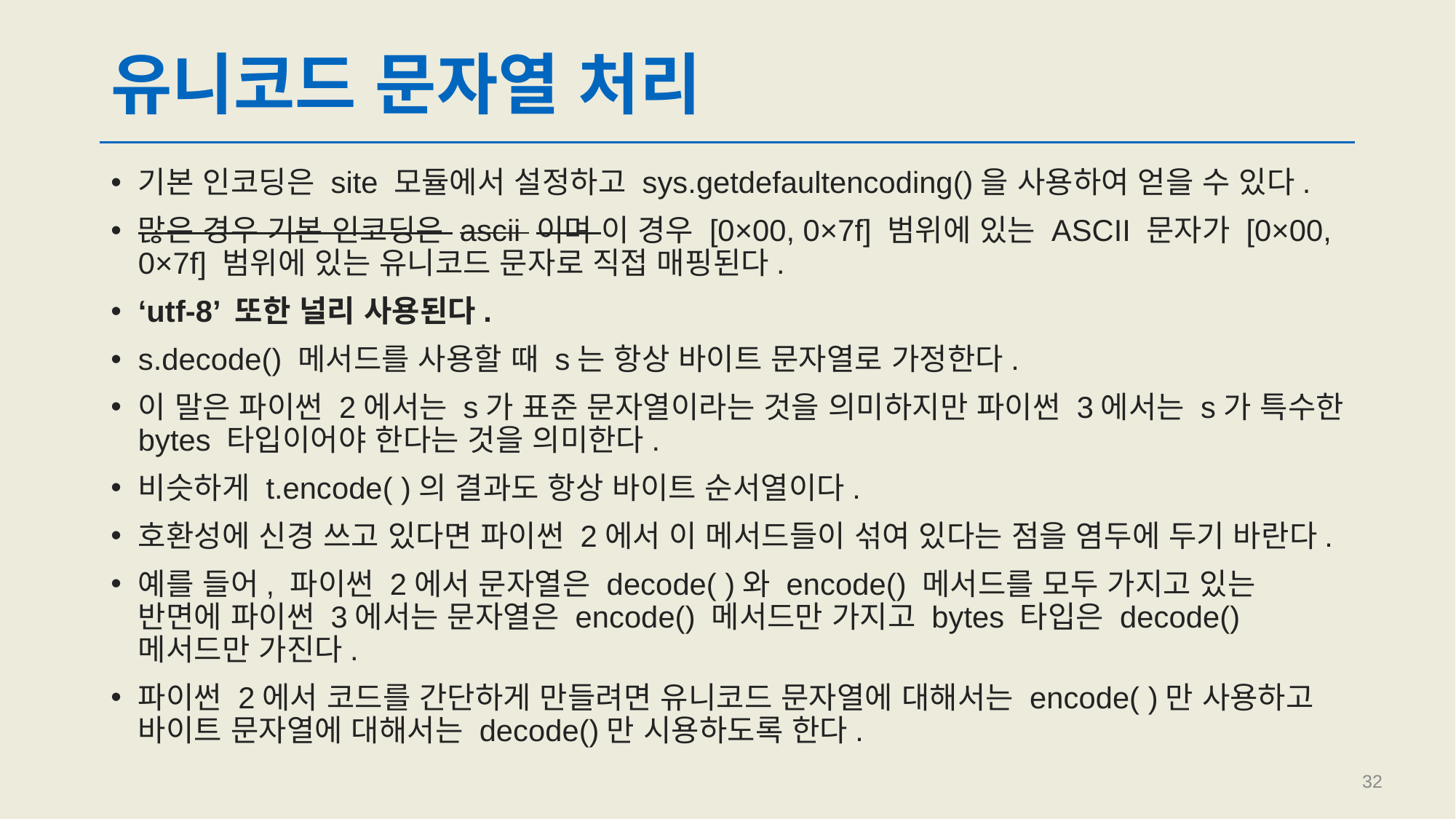

# 유니코드 문자열 처리
기본 인코딩은 site 모듈에서 설정하고 sys.getdefaultencoding()을 사용하여 얻을 수 있다.
많은 경우 기본 인코딩은 ascii 이며 이 경우 [0×00, 0×7f] 범위에 있는 ASCII 문자가 [0×00, 0×7f] 범위에 있는 유니코드 문자로 직접 매핑된다.
‘utf-8’ 또한 널리 사용된다.
s.decode() 메서드를 사용할 때 s는 항상 바이트 문자열로 가정한다.
이 말은 파이썬 2에서는 s가 표준 문자열이라는 것을 의미하지만 파이썬 3에서는 s가 특수한 bytes 타입이어야 한다는 것을 의미한다.
비슷하게 t.encode( )의 결과도 항상 바이트 순서열이다.
호환성에 신경 쓰고 있다면 파이썬 2에서 이 메서드들이 섞여 있다는 점을 염두에 두기 바란다.
예를 들어, 파이썬 2에서 문자열은 decode( )와 encode() 메서드를 모두 가지고 있는 반면에 파이썬 3에서는 문자열은 encode() 메서드만 가지고 bytes 타입은 decode() 메서드만 가진다.
파이썬 2에서 코드를 간단하게 만들려면 유니코드 문자열에 대해서는 encode( )만 사용하고 바이트 문자열에 대해서는 decode()만 시용하도록 한다.

32